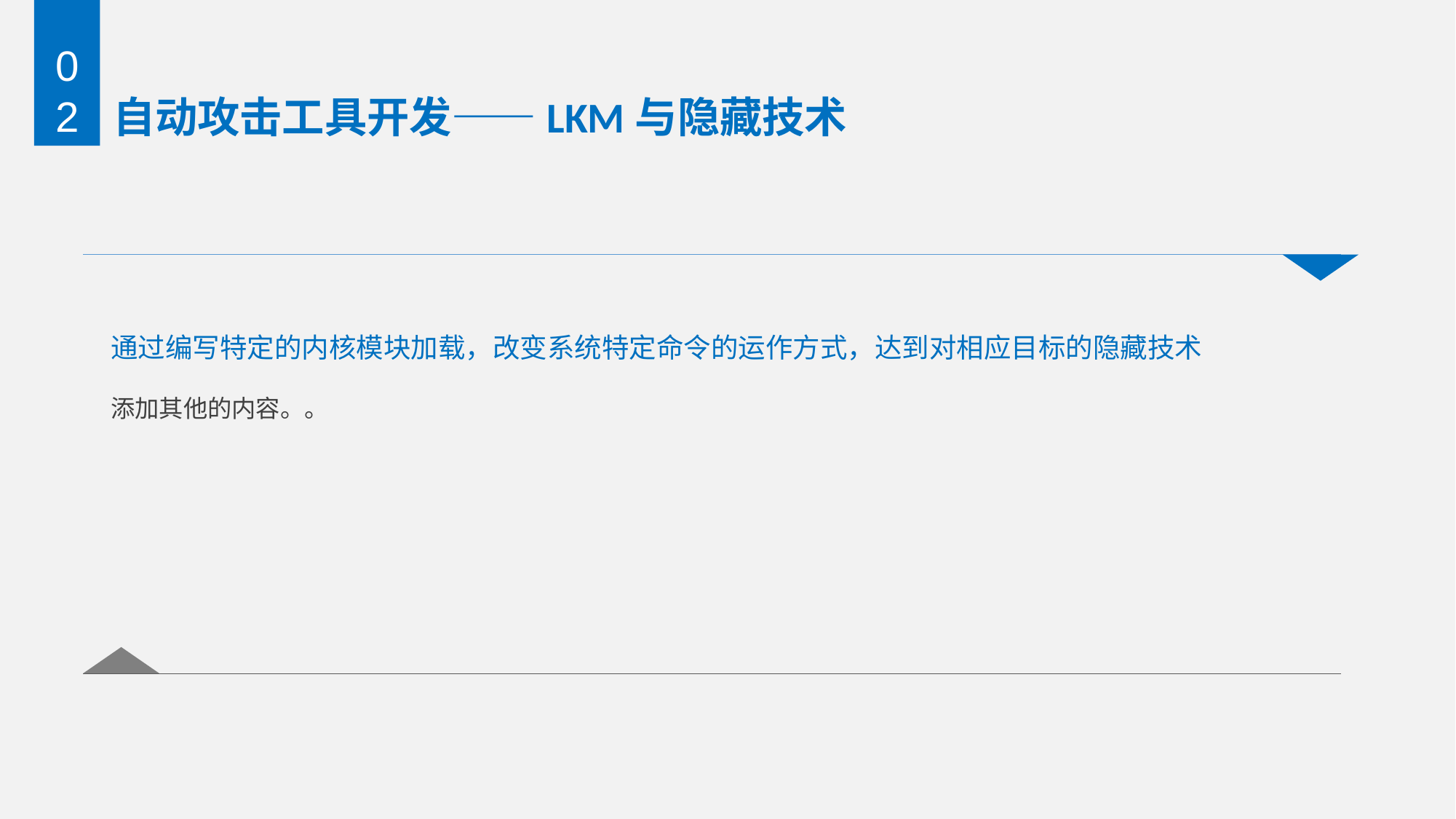

02
# 自动攻击工具开发——LKM与隐藏技术

通过编写特定的内核模块加载，改变系统特定命令的运作方式，达到对相应目标的隐藏技术
添加其他的内容。。